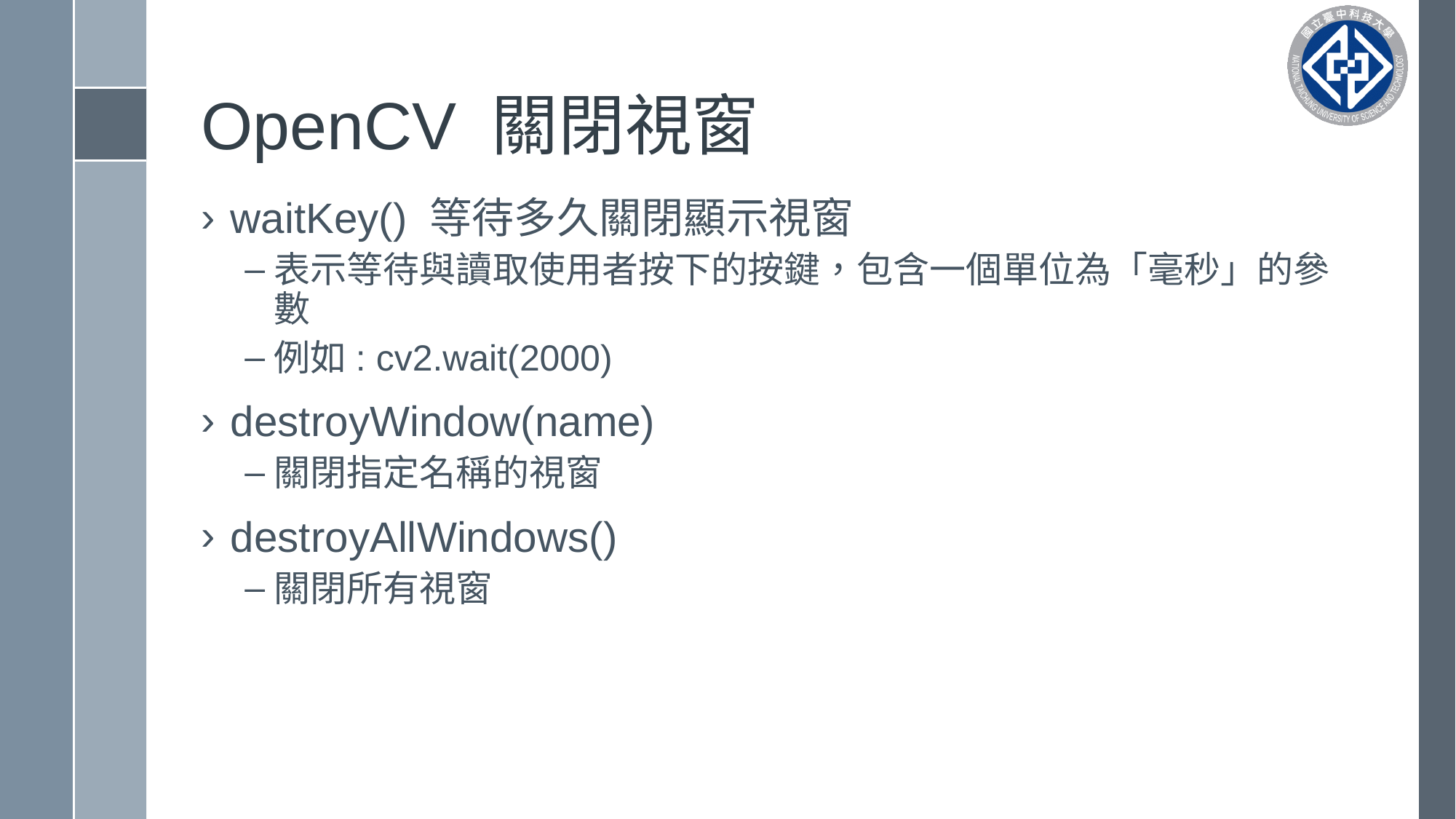

# OpenCV 關閉視窗
waitKey() 等待多久關閉顯示視窗
表示等待與讀取使用者按下的按鍵，包含一個單位為「毫秒」的參數
例如: cv2.wait(2000)
destroyWindow(name)
關閉指定名稱的視窗
destroyAllWindows()
關閉所有視窗